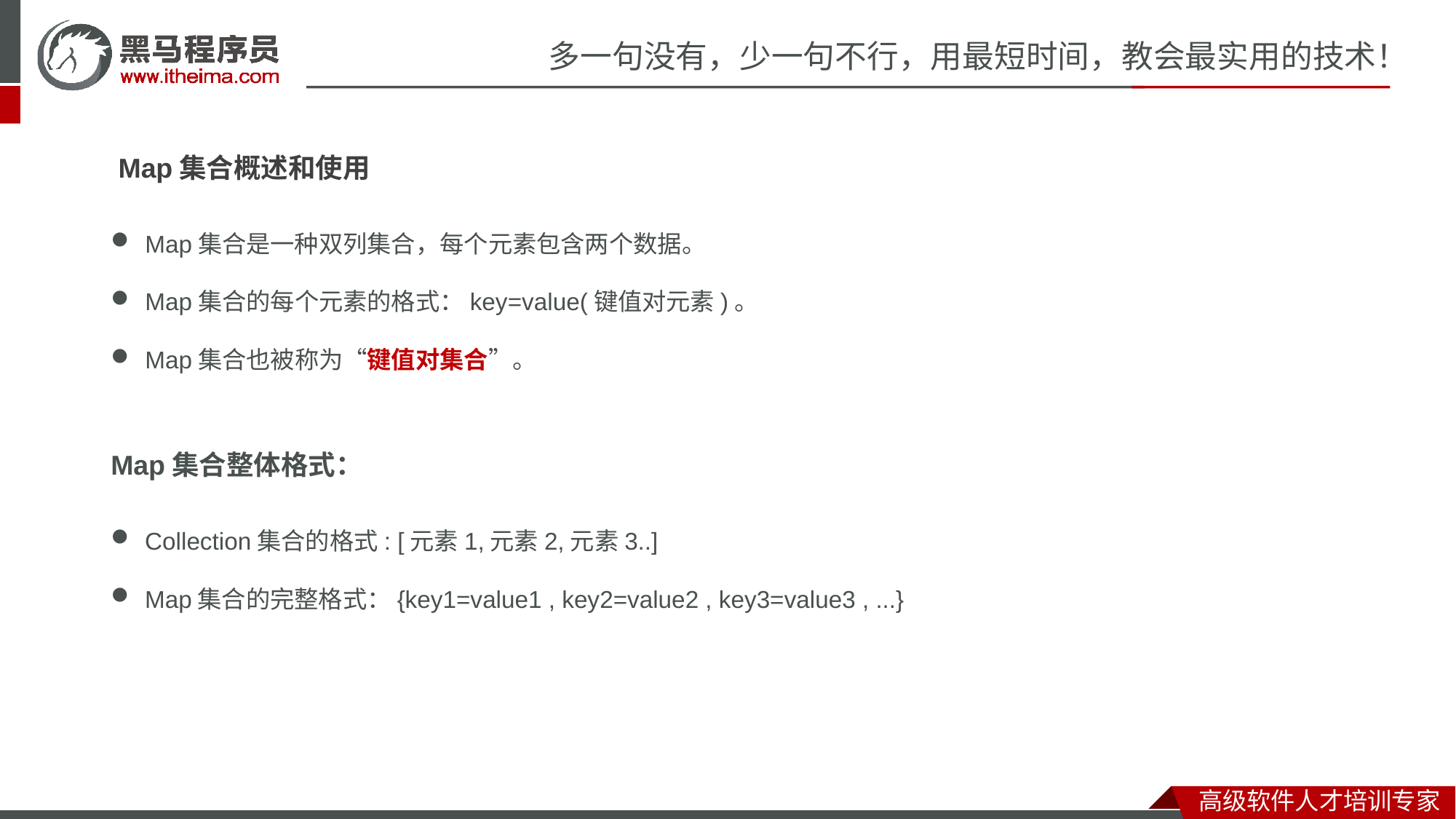

Map集合概述和使用
Collection是单列集合体系。 Map集合是双列集合体系。
Map集合是一种双列集合，每个元素包含两个数据。
Map集合的每个元素的格式：key=value(键值对元素)。
Map集合也被称为“键值对集合”。

Map集合整体格式：
Collection集合的格式: [元素1,元素2,元素3..]
Map集合的完整格式：{key1=value1 , key2=value2 , key3=value3 , ...}